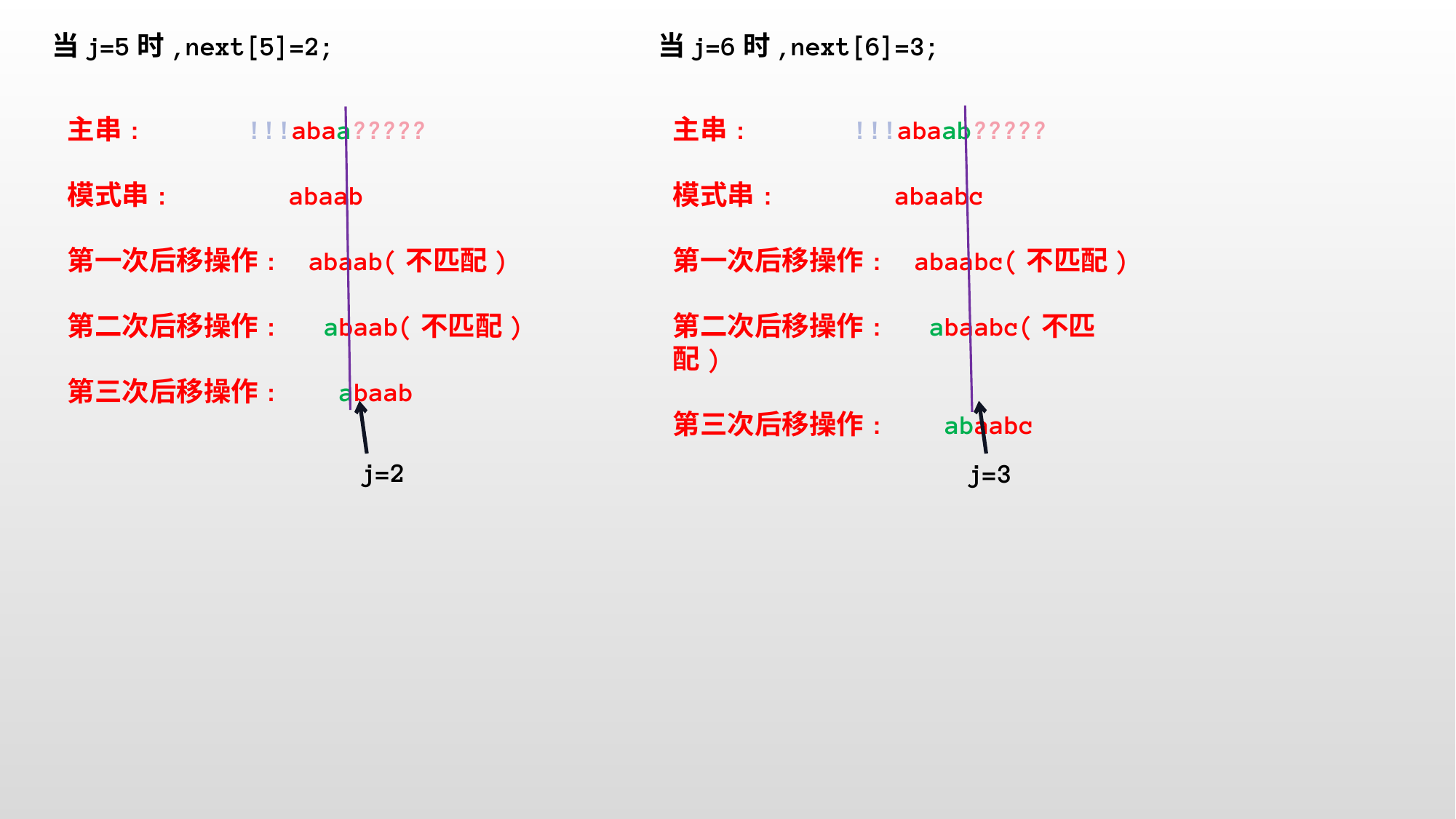

当j=5时,next[5]=2;
主串:       !!!abaa?????

模式串:        abaab

第一次后移操作:  abaab(不匹配)

第二次后移操作:   abaab(不匹配)

第三次后移操作:    abaab
j=2
当j=6时,next[6]=3;
主串:       !!!abaab?????

模式串:        abaabc

第一次后移操作:  abaabc(不匹配)

第二次后移操作:   abaabc(不匹配)

第三次后移操作:    abaabc

j=3